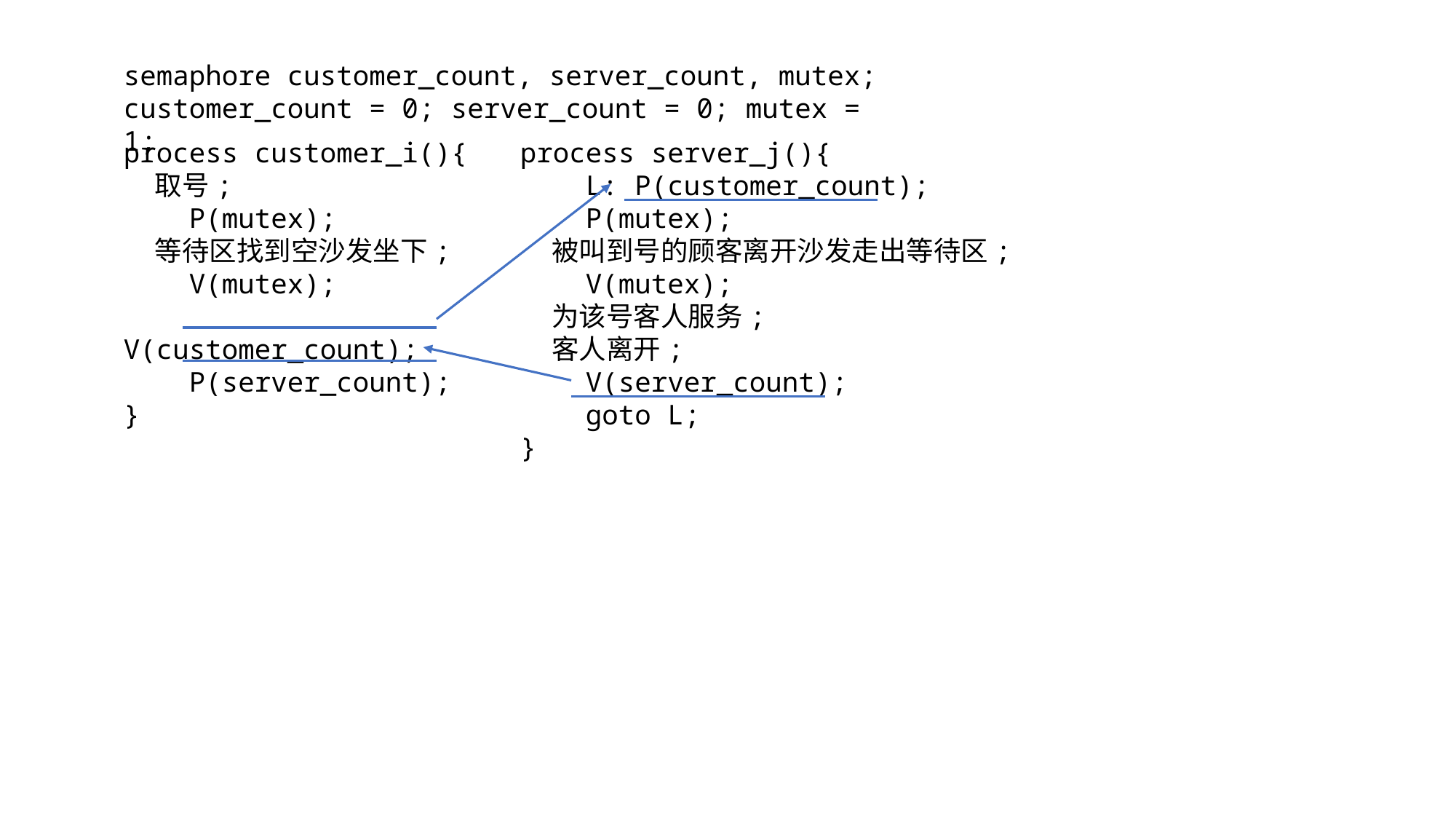

semaphore customer_count, server_count, mutex;
customer_count = 0; server_count = 0; mutex = 1;
process customer_i(){
    取号;
    P(mutex);
    等待区找到空沙发坐下;
    V(mutex);
    V(customer_count);
    P(server_count);
}
process server_j(){
    L: P(customer_count);
    P(mutex);
    被叫到号的顾客离开沙发走出等待区;
    V(mutex);
    为该号客人服务;
    客人离开;
    V(server_count);
    goto L;
}